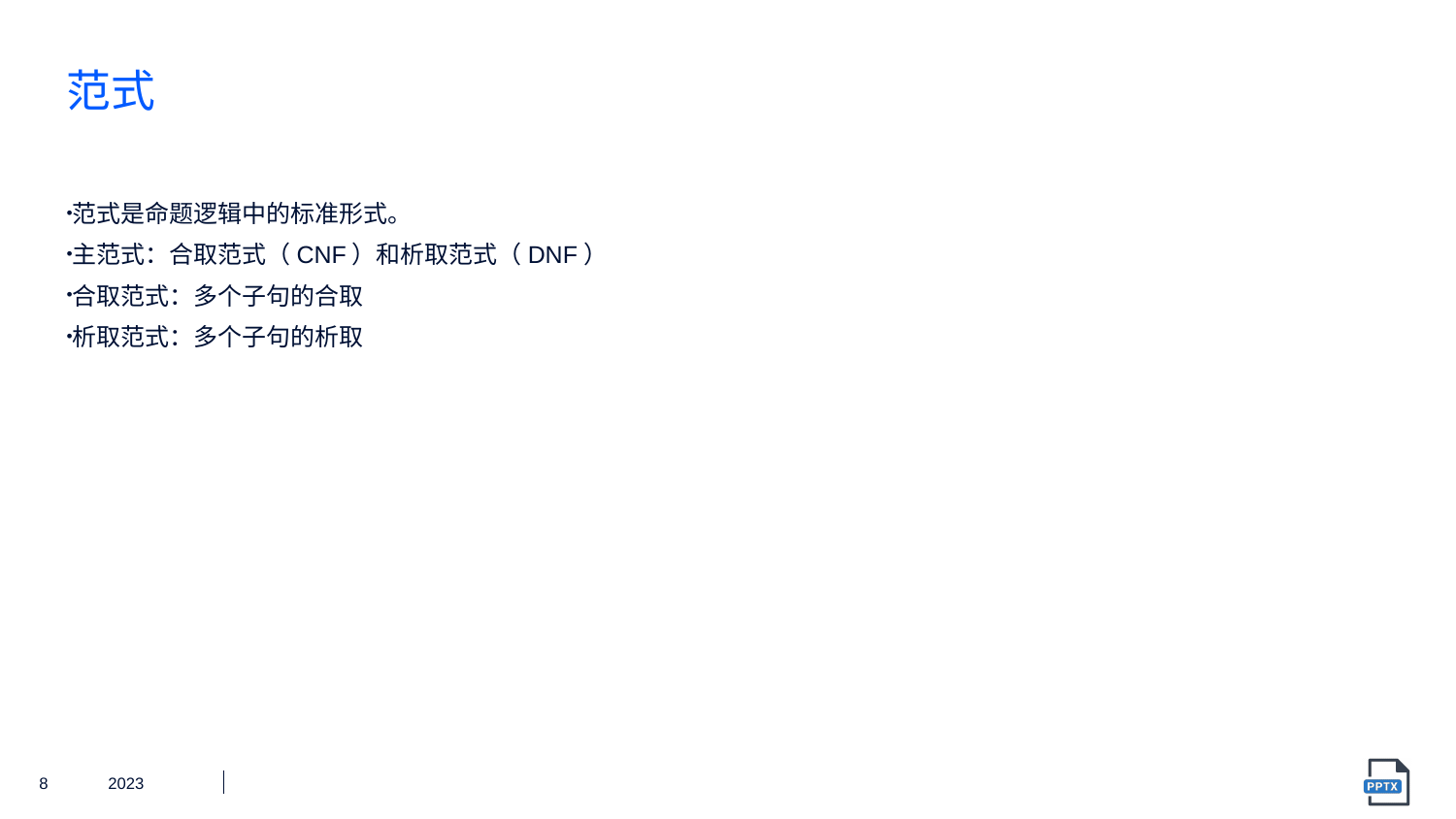

范式

范式是命题逻辑中的标准形式。
主范式：合取范式（CNF）和析取范式（DNF）
合取范式：多个子句的合取
析取范式：多个子句的析取